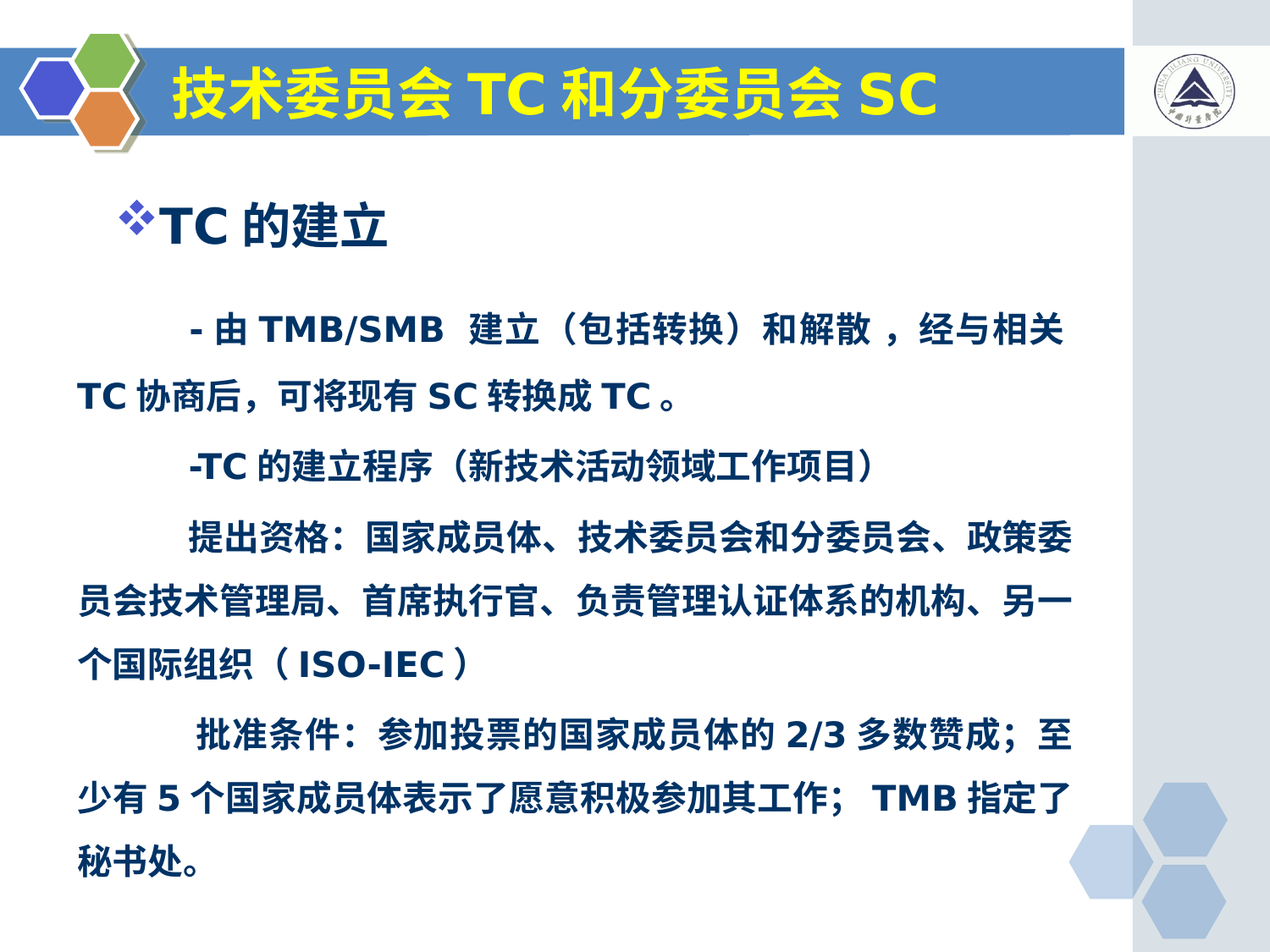

# 技术委员会TC和分委员会SC
TC的建立
    -由TMB/SMB 建立（包括转换）和解散 ，经与相关TC协商后，可将现有SC转换成TC。
      -TC的建立程序（新技术活动领域工作项目）
        提出资格：国家成员体、技术委员会和分委员会、政策委员会技术管理局、首席执行官、负责管理认证体系的机构、另一个国际组织（ISO-IEC）
        批准条件：参加投票的国家成员体的2/3多数赞成；至少有5个国家成员体表示了愿意积极参加其工作；TMB指定了秘书处。